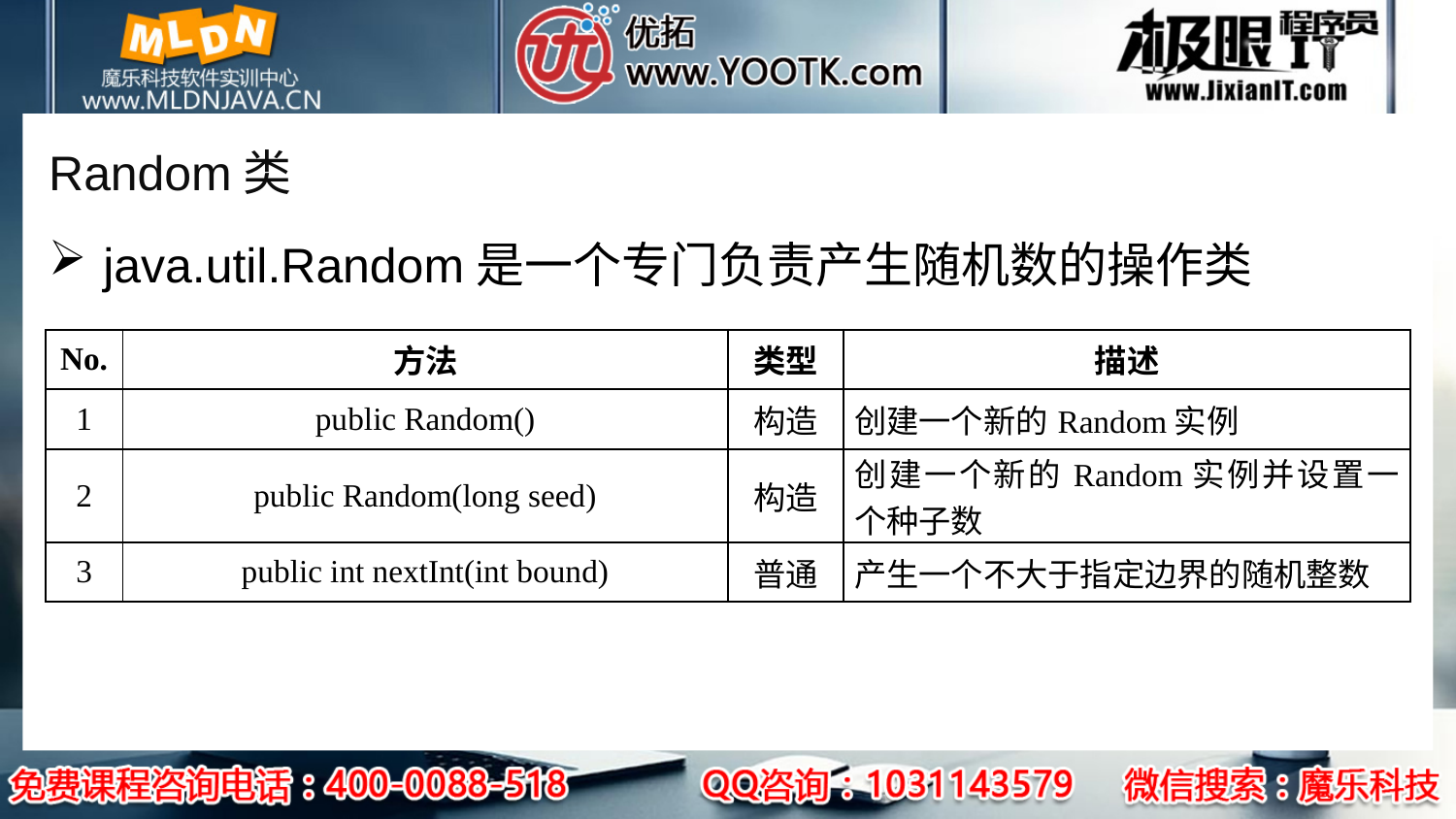

# Random类
java.util.Random是一个专门负责产生随机数的操作类
| No. | 方法 | 类型 | 描述 |
| --- | --- | --- | --- |
| 1 | public Random() | 构造 | 创建一个新的Random实例 |
| 2 | public Random(long seed) | 构造 | 创建一个新的Random实例并设置一个种子数 |
| 3 | public int nextInt(int bound) | 普通 | 产生一个不大于指定边界的随机整数 |